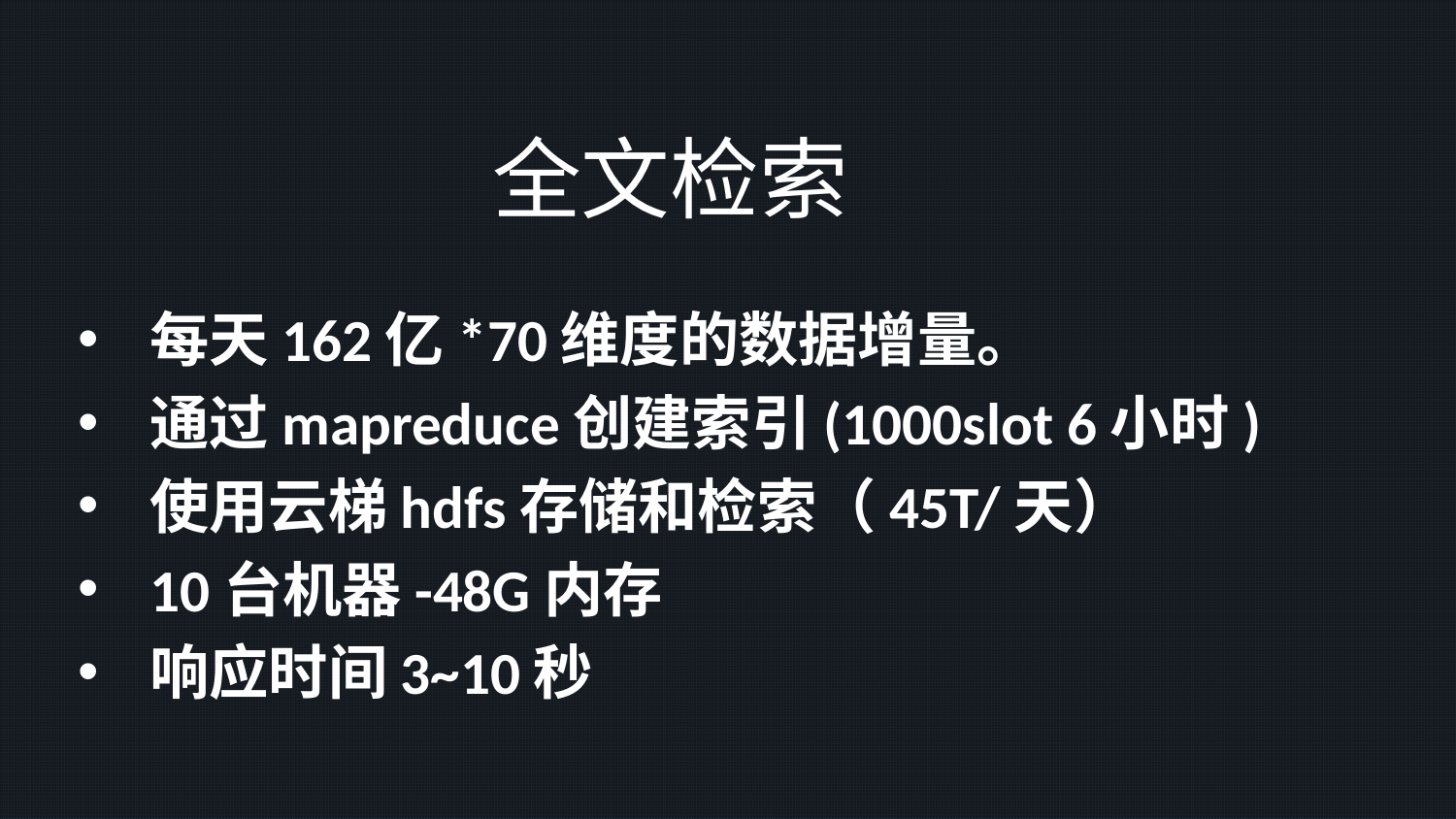

# 全文检索
每天162亿*70维度的数据增量。
通过mapreduce创建索引(1000slot 6小时)
使用云梯hdfs存储和检索（45T/天）
10台机器-48G内存
响应时间3~10秒